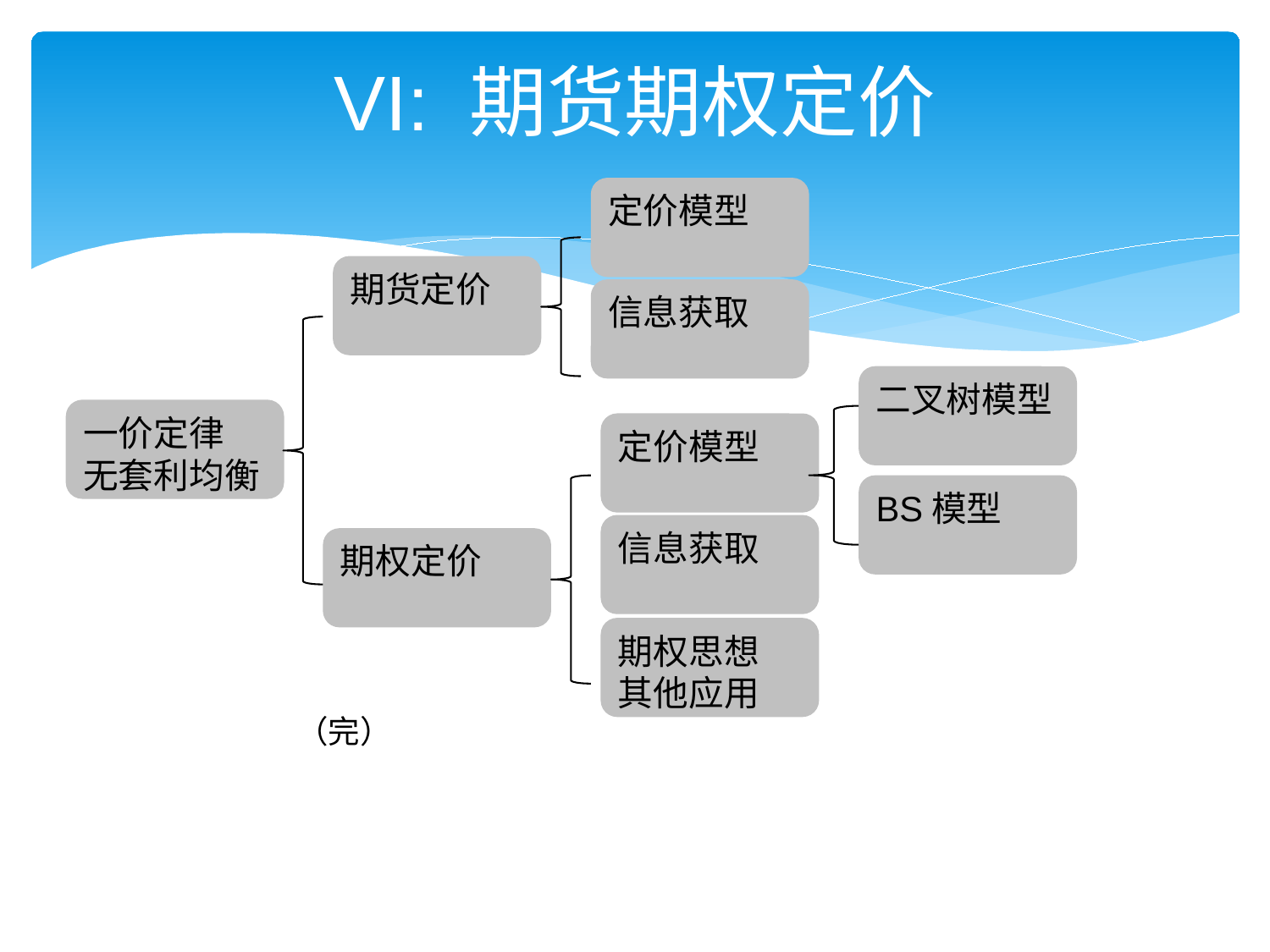

# VI: 期货期权定价
定价模型

期货定价
信息获取

二叉树模型
一价定律
无套利均衡

定价模型

BS模型
信息获取
期权定价
期权思想
其他应用
（完）